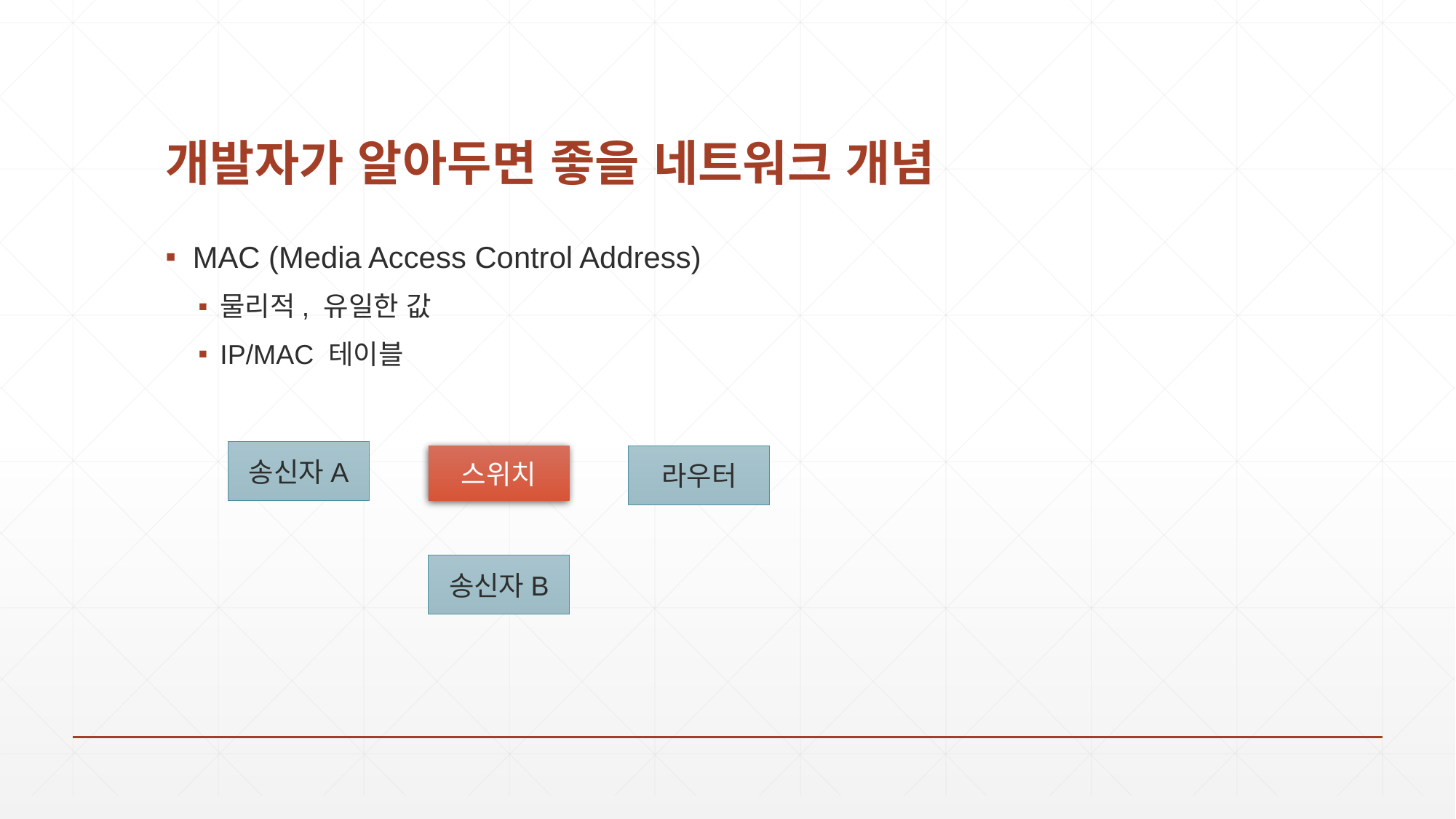

# 개발자가 알아두면 좋을 네트워크 개념
MAC (Media Access Control Address)
물리적, 유일한 값
IP/MAC 테이블
송신자A
스위치
라우터
송신자B